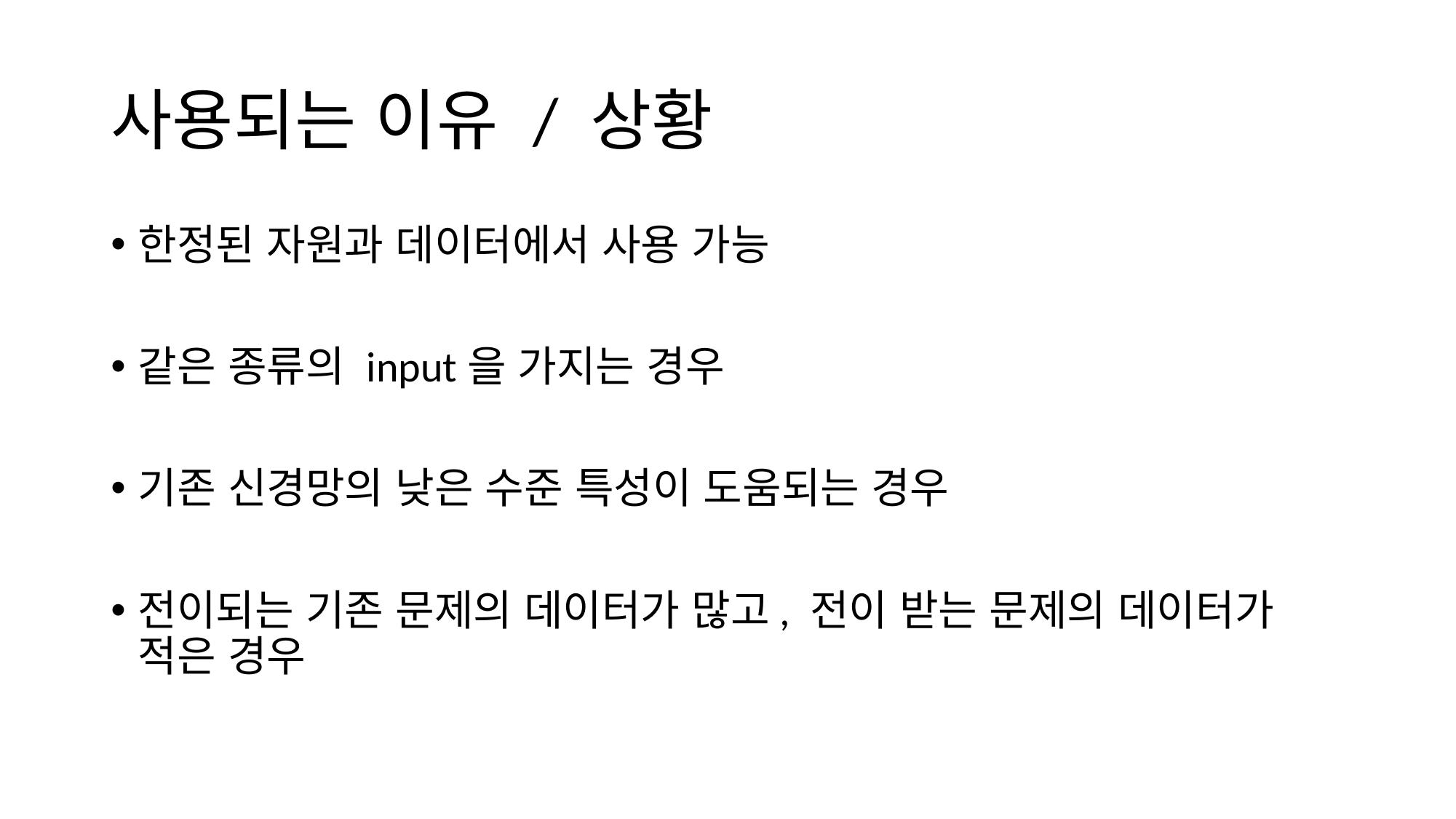

# 사용되는 이유 / 상황
한정된 자원과 데이터에서 사용 가능

같은 종류의 input을 가지는 경우

기존 신경망의 낮은 수준 특성이 도움되는 경우

전이되는 기존 문제의 데이터가 많고, 전이 받는 문제의 데이터가 적은 경우